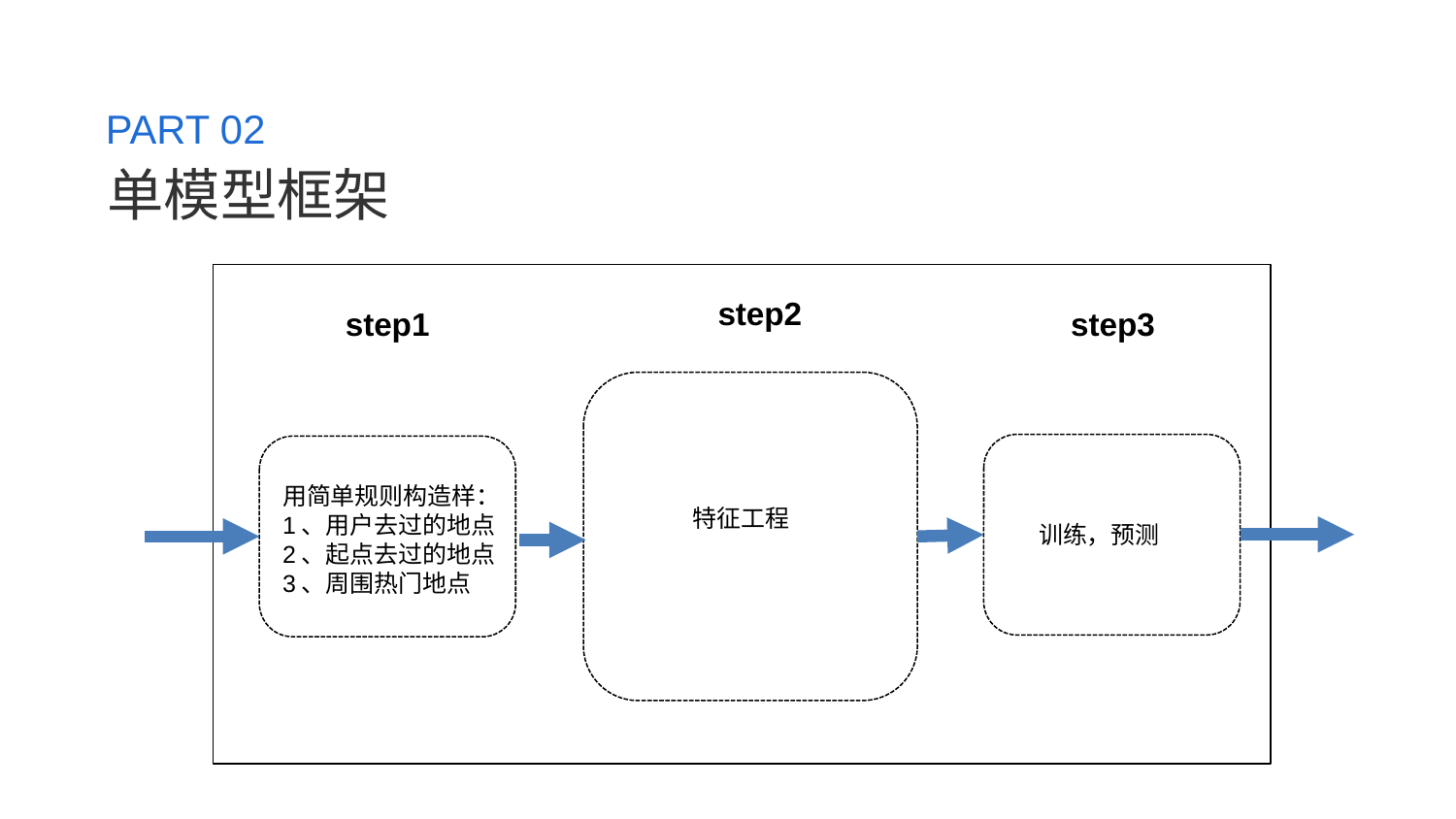

PART 02
单模型框架

step2
step1
step3

用简单规则构造样：
1、用户去过的地点
2、起点去过的地点
3、周围热门地点
特征工程
训练，预测